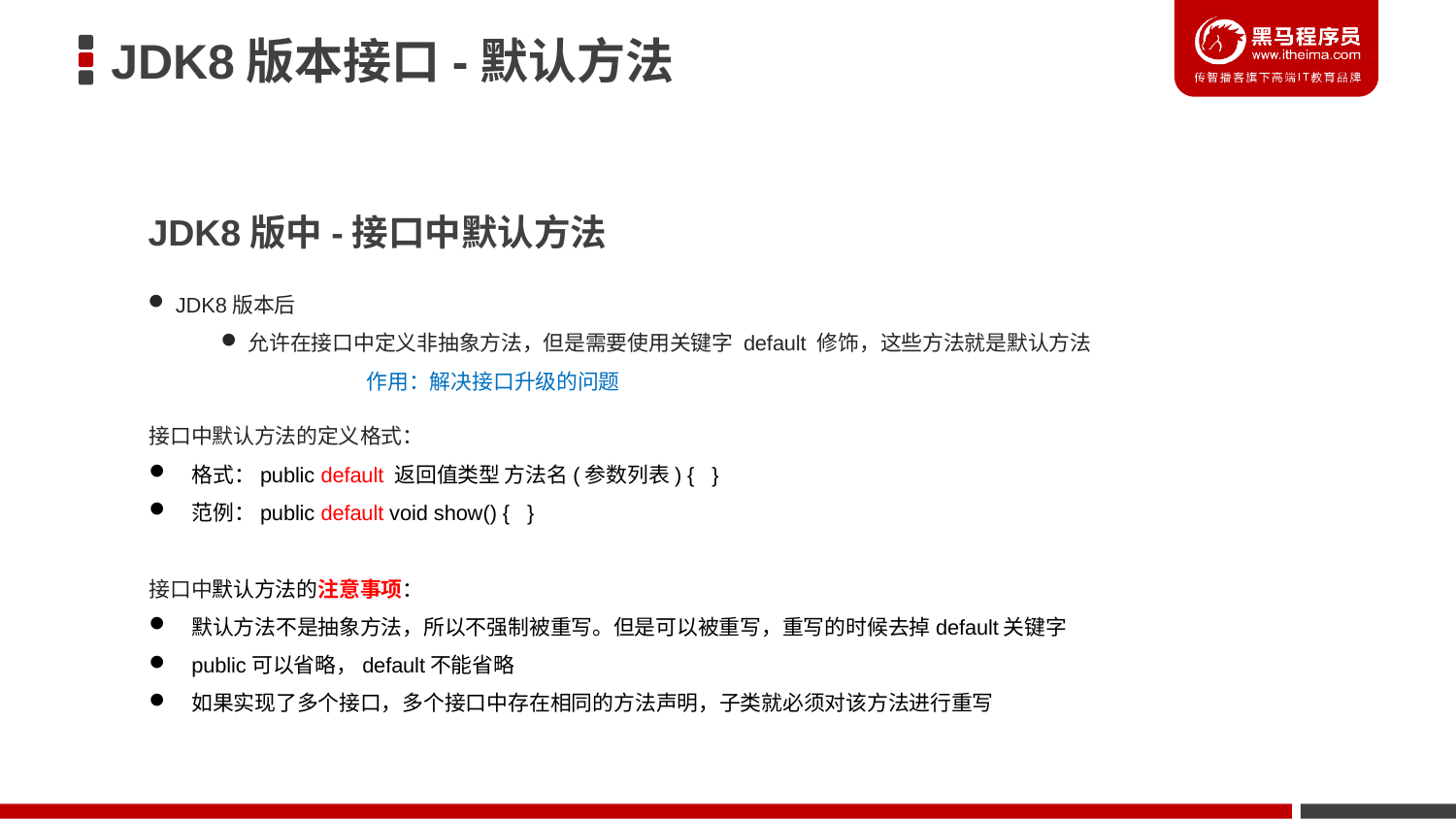

JDK8版本接口-默认方法
JDK8版中-接口中默认方法
JDK8版本后
允许在接口中定义非抽象方法，但是需要使用关键字 default 修饰，这些方法就是默认方法
	作用：解决接口升级的问题
接口中默认方法的定义格式：
格式：public default 返回值类型 方法名(参数列表) {   }
范例：public default void show() {   }

接口中默认方法的注意事项：
默认方法不是抽象方法，所以不强制被重写。但是可以被重写，重写的时候去掉default关键字
public可以省略，default不能省略
如果实现了多个接口，多个接口中存在相同的方法声明，子类就必须对该方法进行重写